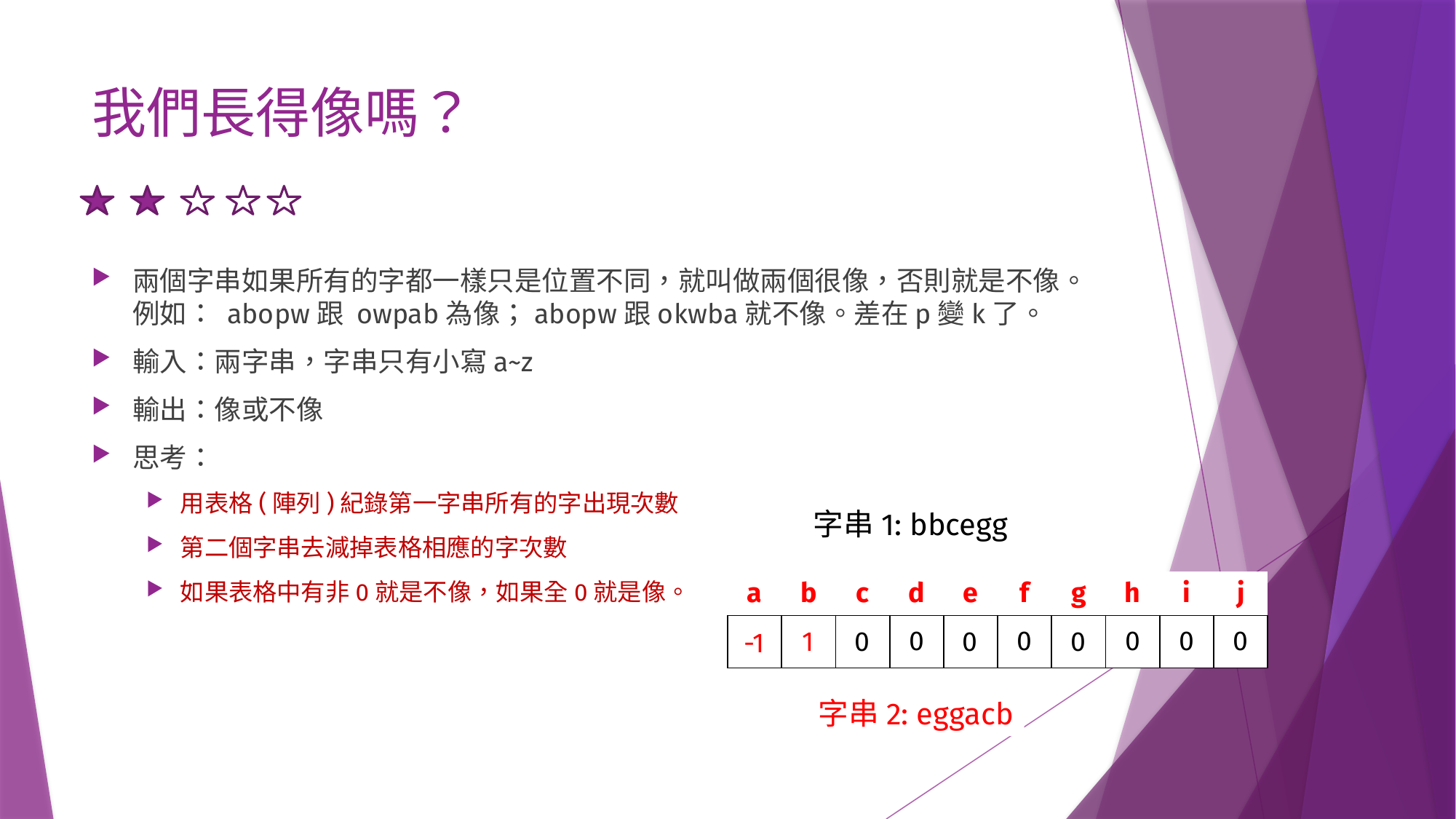

# 我們長得像嗎？

兩個字串如果所有的字都一樣只是位置不同，就叫做兩個很像，否則就是不像。例如： abopw跟 owpab為像；abopw跟okwba就不像。差在p變k了。
輸入：兩字串，字串只有小寫a~z
輸出：像或不像
思考：
用表格(陣列)紀錄第一字串所有的字出現次數
第二個字串去減掉表格相應的字次數
如果表格中有非0就是不像，如果全0就是像。
字串1: bbcegg
| a | b | c | d | e | f | g | h | i | j |
| --- | --- | --- | --- | --- | --- | --- | --- | --- | --- |
| 0 | 0 | 0 | 0 | 0 | 0 | 0 | 0 | 0 | 0 |
0
0
0
1
0
0
0
2
-1
2
1
1
0
字串2: eggacb
字串2: eggbcb